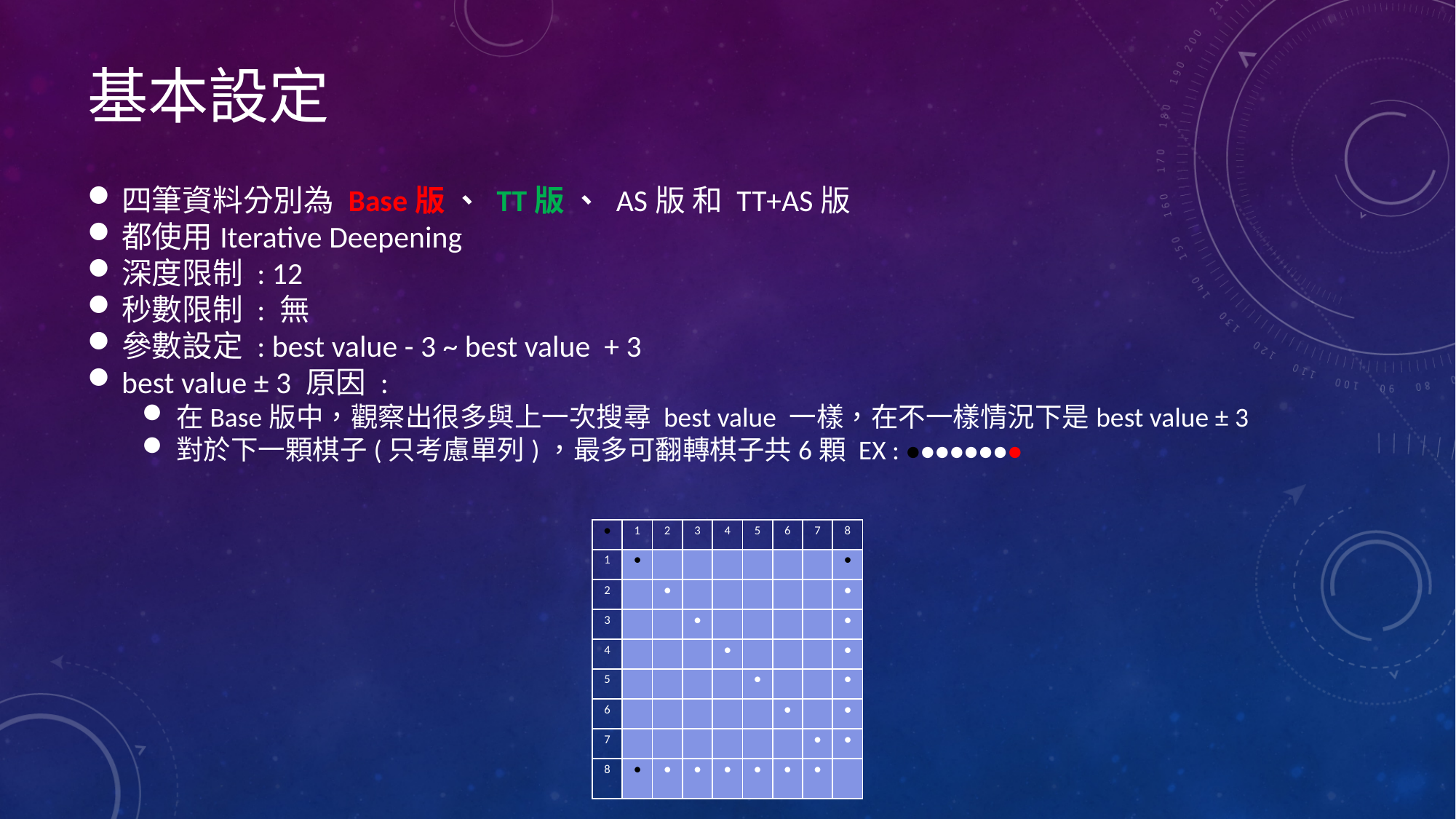

基本設定
四筆資料分別為 Base版 、 TT版 、 AS版 和 TT+AS版
都使用Iterative Deepening
深度限制 : 12
秒數限制 : 無
參數設定 : best value - 3 ~ best value  + 3
best value ± 3 原因 :
在Base版中，觀察出很多與上一次搜尋 best value 一樣，在不一樣情況下是best value ± 3
對於下一顆棋子(只考慮單列)，最多可翻轉棋子共6顆 EX : ●●●●●●●●
| ● | 1 | 2 | 3 | 4 | 5 | 6 | 7 | 8 |
| --- | --- | --- | --- | --- | --- | --- | --- | --- |
| 1 | ● |  |  |  |  |  |  | ● |
| 2 |  | ● |  |  |  |  |  | ● |
| 3 |  |  | ● |  |  |  |  | ● |
| 4 |  |  |  | ● |  |  |  | ● |
| 5 |  |  |  |  | ● |  |  | ● |
| 6 |  |  |  |  |  | ● |  | ● |
| 7 |  |  |  |  |  |  | ● | ● |
| 8 | ● | ● | ● | ● | ● | ● | ● |  |